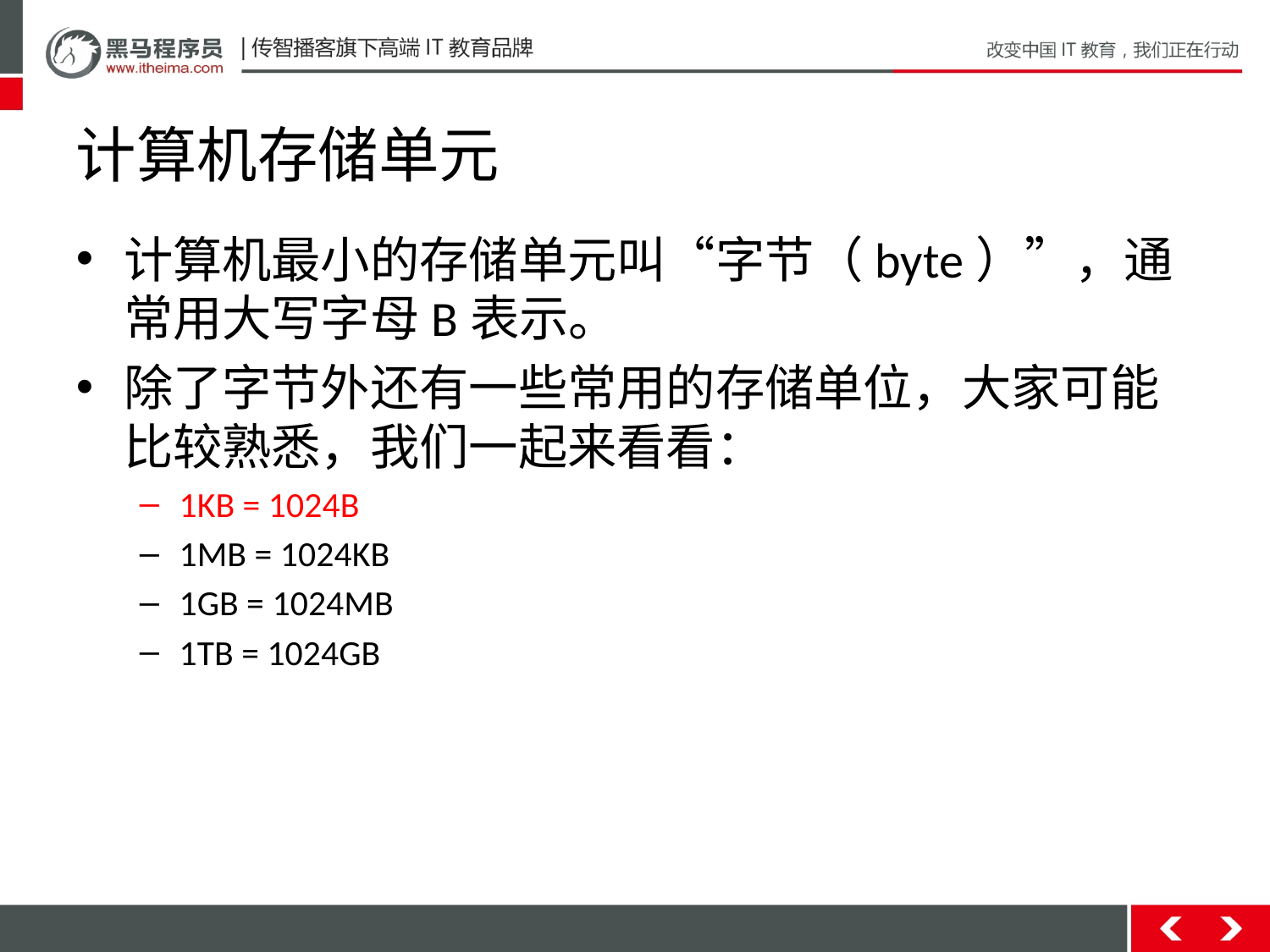

# 计算机存储单元
计算机最小的存储单元叫“字节（byte）”，通常用大写字母B表示。
除了字节外还有一些常用的存储单位，大家可能比较熟悉，我们一起来看看：
1KB = 1024B
1MB = 1024KB
1GB = 1024MB
1TB = 1024GB